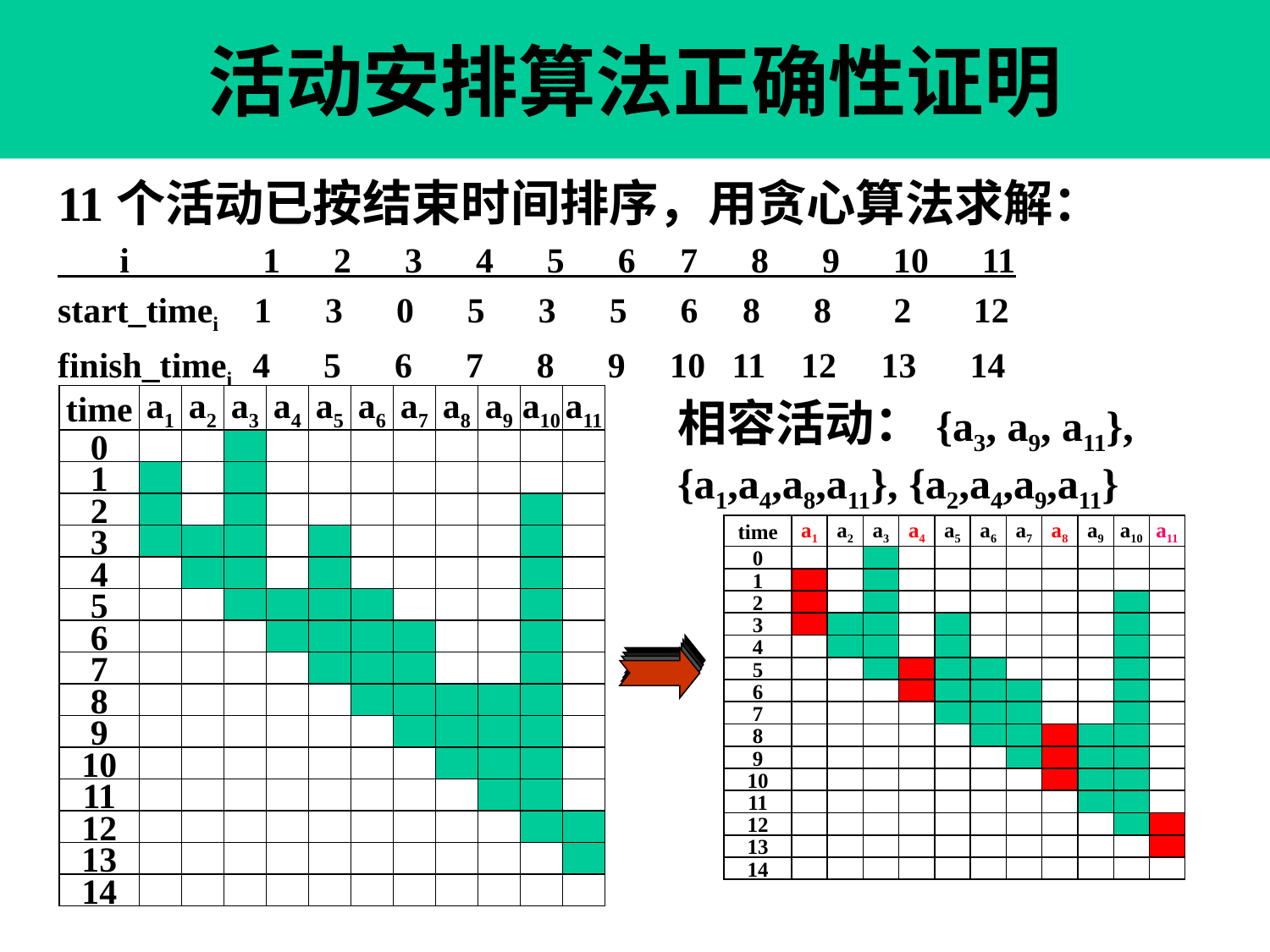

# 活动安排算法正确性证明
11个活动已按结束时间排序，用贪心算法求解：
       i               1      2      3      4      5      6     7      8      9      10      11
start_timei       1      3      0      5      3      5      6     8      8       2       12
finish_timei    4      5      6      7      8      9     10   11    12     13      14
time
a1
a2
a3
a4
a5
a6
a7
a8
a9
a10
a11
0

1

2

3

4

5

6

7

8

9

10

11

12

13

14

相容活动：{a3, a9, a11},
{a1,a4,a8,a11}, {a2,a4,a9,a11}
time
a1
a2
a3
a4
a5
a6
a7
a8
a9
a10
a11
0

1

2

3

4

5

6

7

8

9

10

11

12

13

14